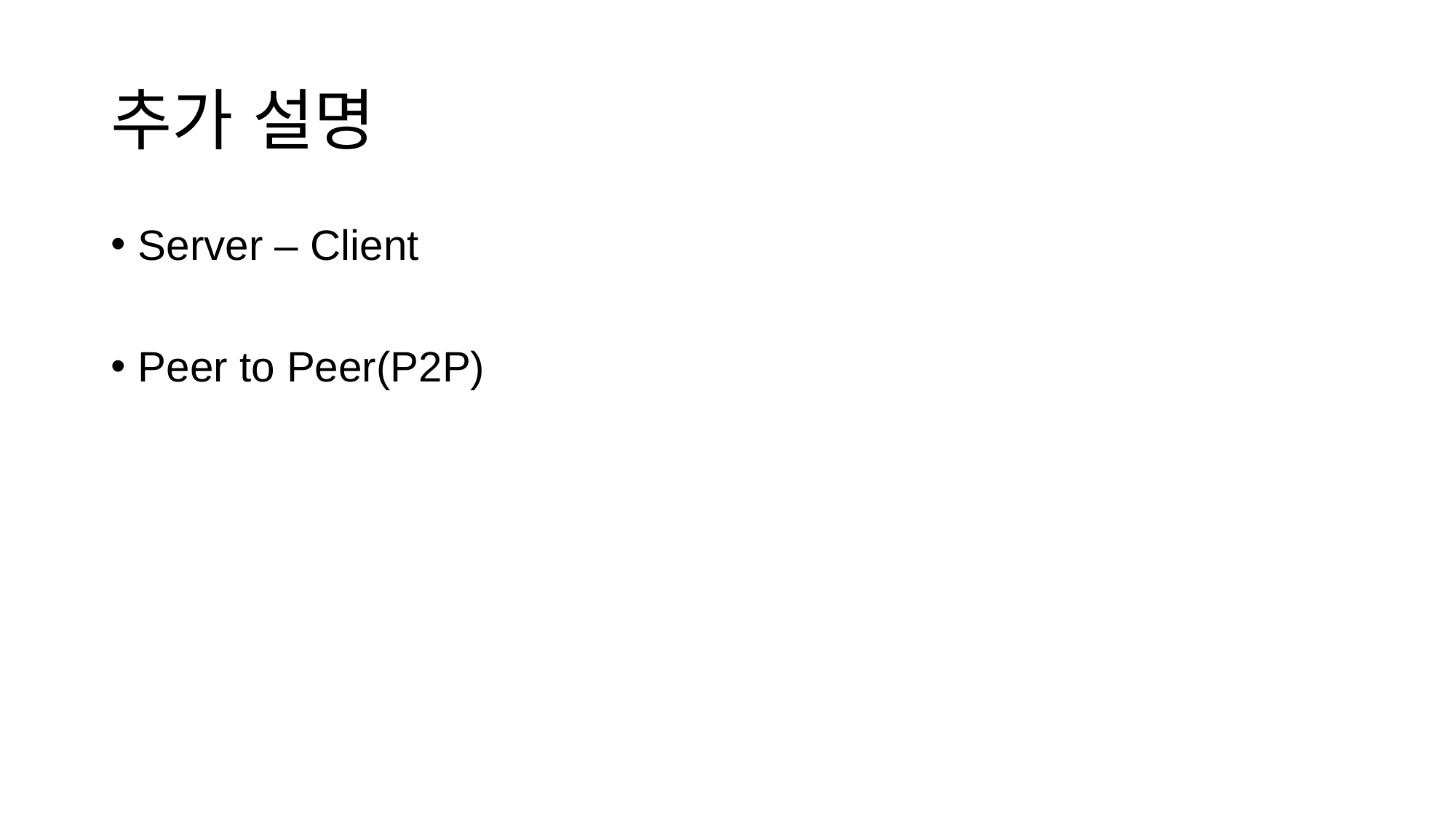

# 추가 설명
Server – Client

Peer to Peer(P2P)